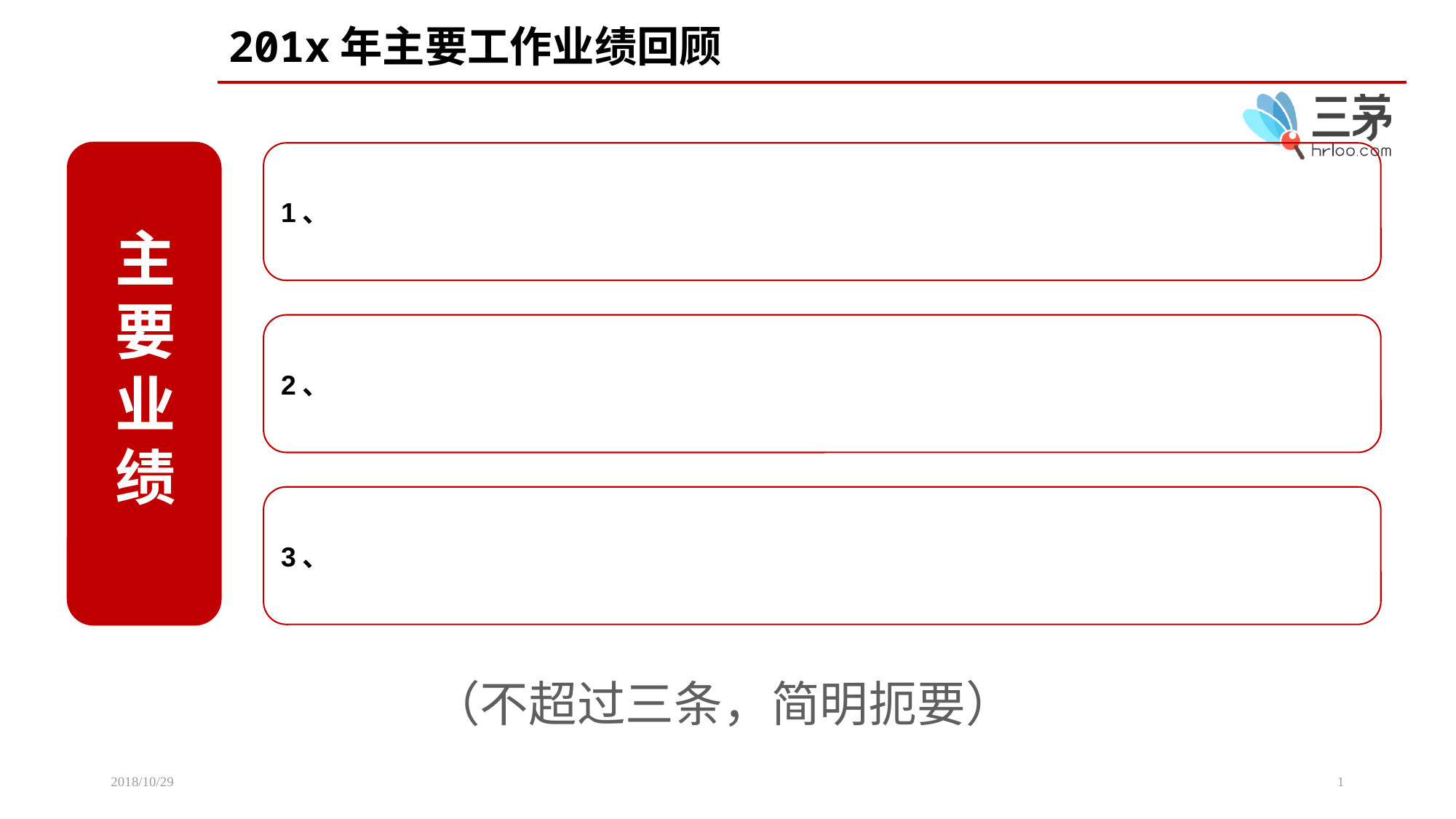

# 201x年主要工作业绩回顾

主要业绩
1、
2、
3、
（不超过三条，简明扼要）
2018/10/29
1